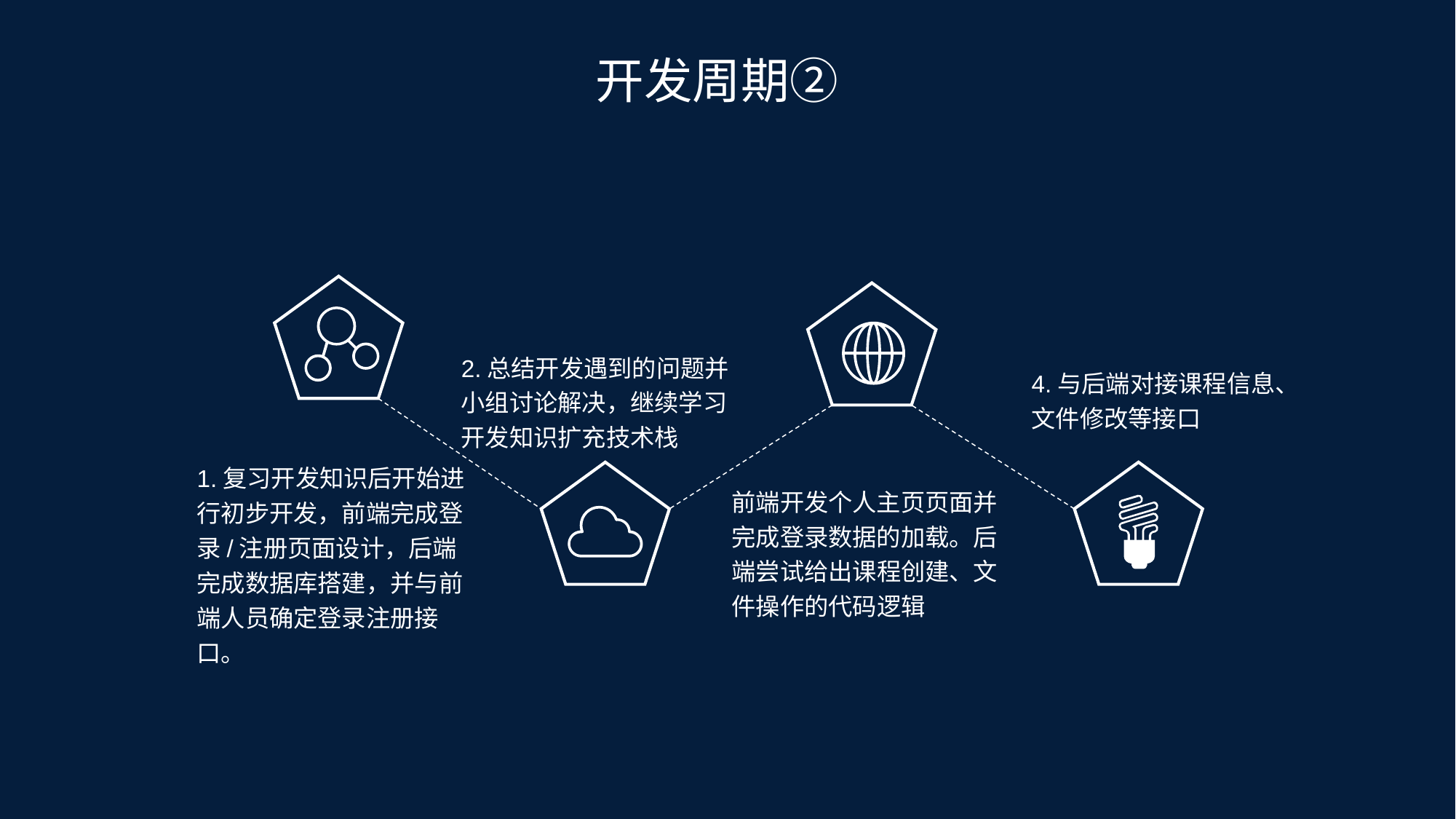

开发周期②

2.总结开发遇到的问题并小组讨论解决，继续学习开发知识扩充技术栈
4.与后端对接课程信息、文件修改等接口
1.复习开发知识后开始进行初步开发，前端完成登录/注册页面设计，后端完成数据库搭建，并与前端人员确定登录注册接口。

前端开发个人主页页面并完成登录数据的加载。后端尝试给出课程创建、文件操作的代码逻辑